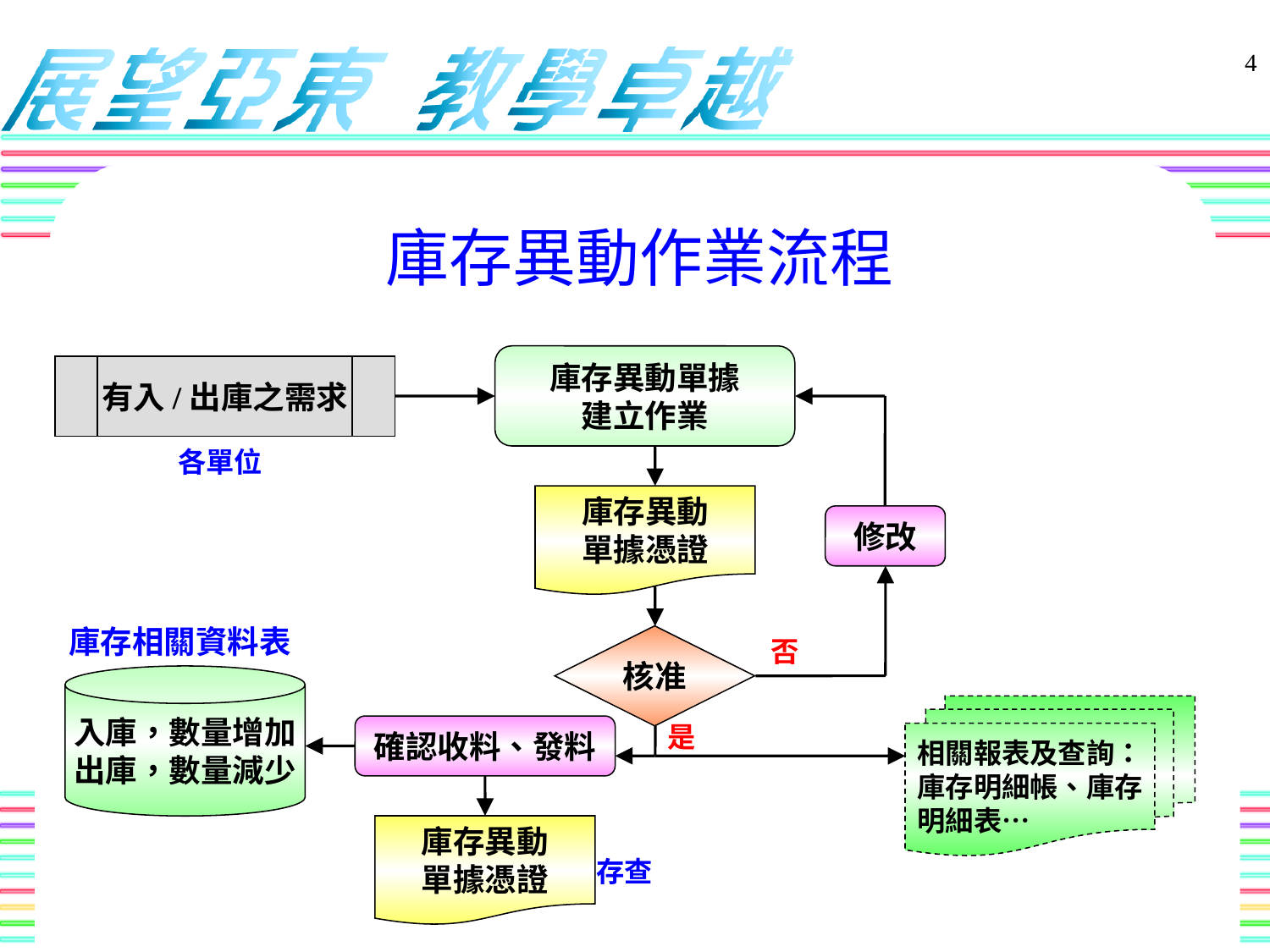

4
庫存異動作業流程

庫存異動單據
建立作業
有入/出庫之需求

各單位

庫存異動
單據憑證
修改

庫存相關資料表
核准
否
入庫，數量增加
出庫，數量減少

相關報表及查詢：
庫存明細帳、庫存
明細表…
是
確認收料、發料

庫存異動
單據憑證
存查